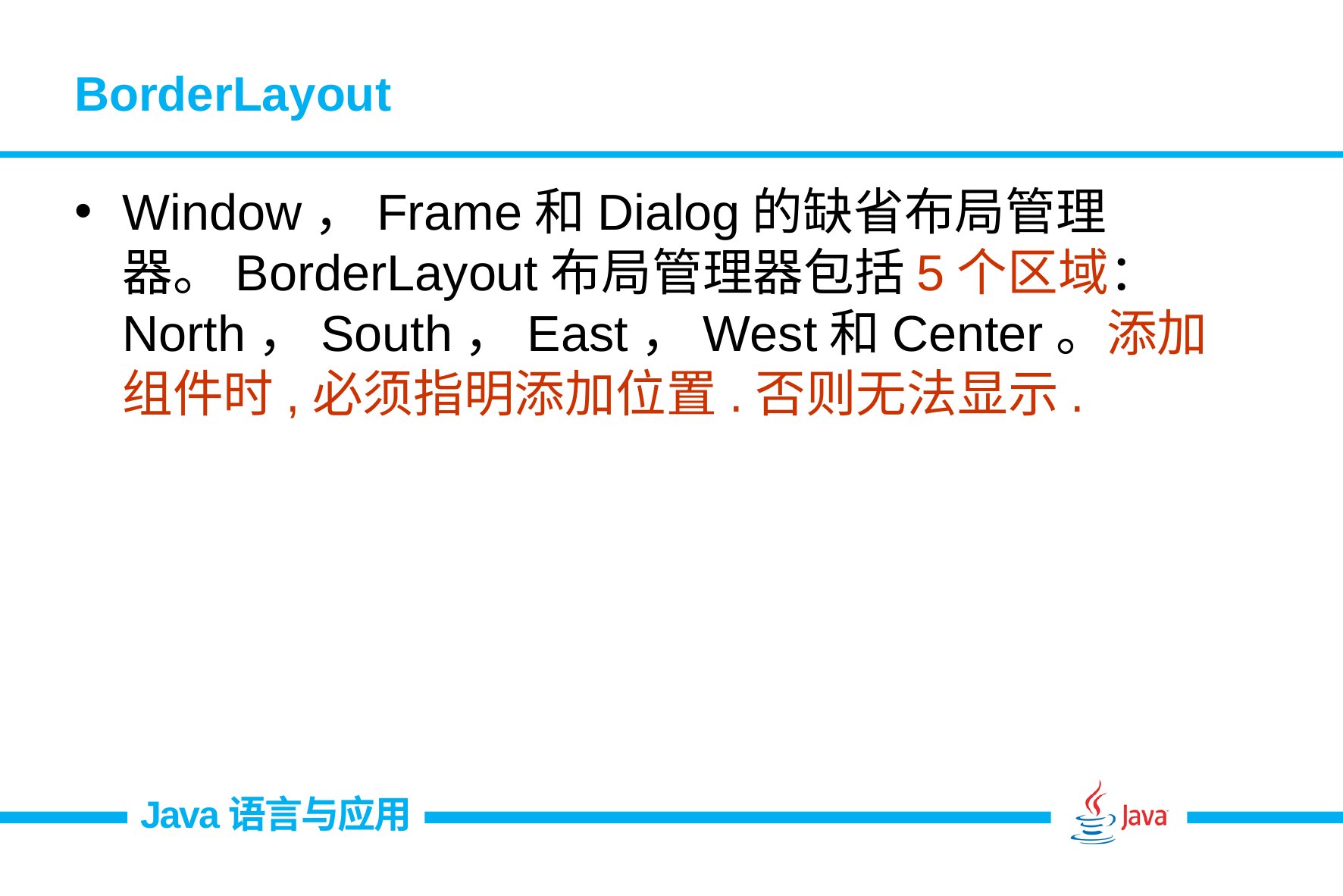

# BorderLayout
Window，Frame和Dialog的缺省布局管理器。BorderLayout布局管理器包括5个区域：North，South，East，West和Center。添加组件时,必须指明添加位置.否则无法显示.